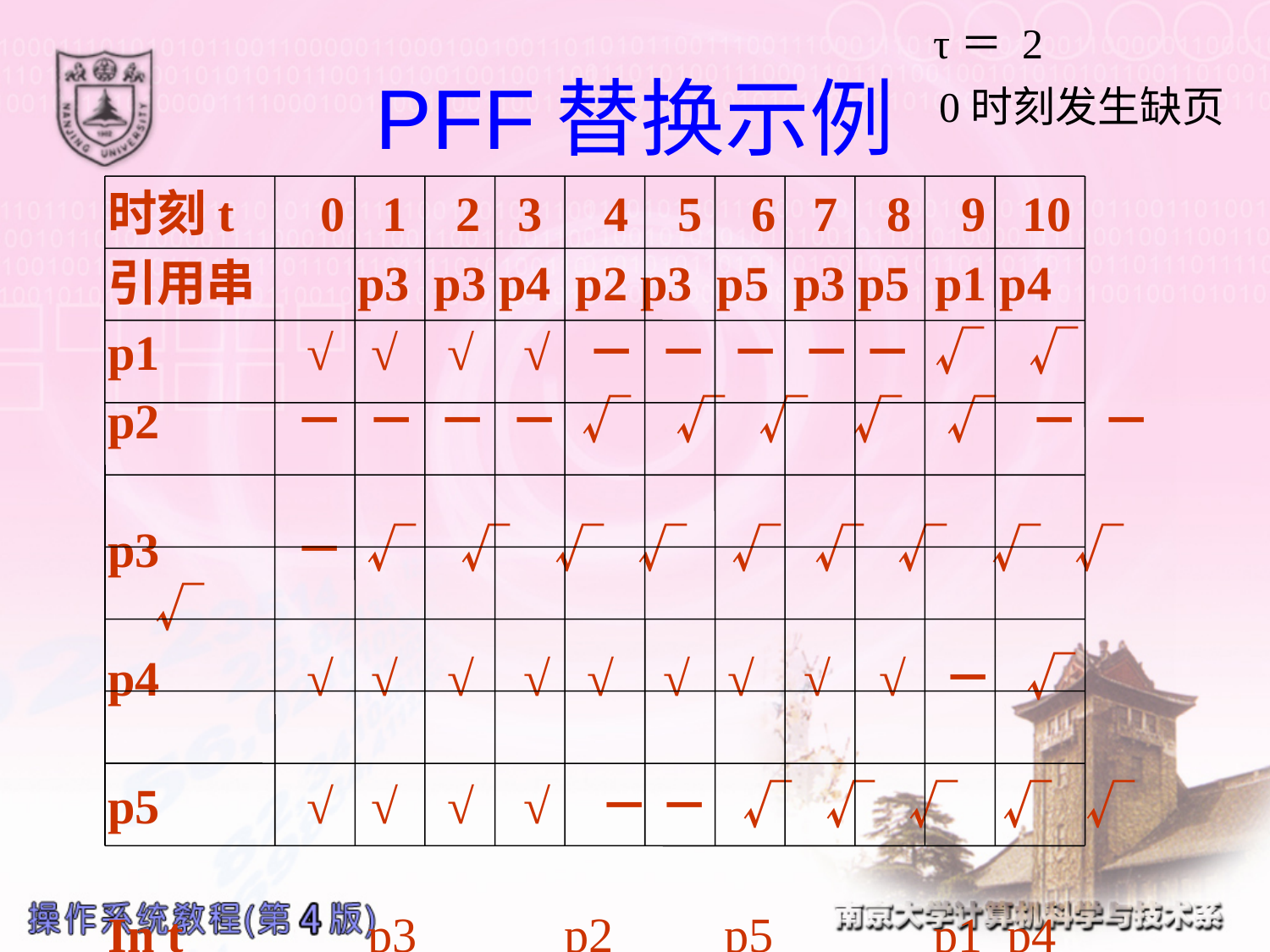

τ＝ 2
# PFF替换示例
0时刻发生缺页
时刻t       0   1    2   3     4    5    6   7    8    9   10
引用串        p3  p3 p4  p2 p3  p5  p3 p5  p1 p4
p1            √   √    √    √  －  －  －  － －  √    √
p2          －  －  －  －  √    √   √    √    √   －  －
p3          －  √    √    √   √    √   √   √    √   √    √
p4            √   √    √    √   √    √   √    √    √  －   √
p5            √   √    √    √   － －   √   √   √    √   √
In t               p3            p2         p5             p1  p4
OUT t                          p1 ,p5                        p2,p4